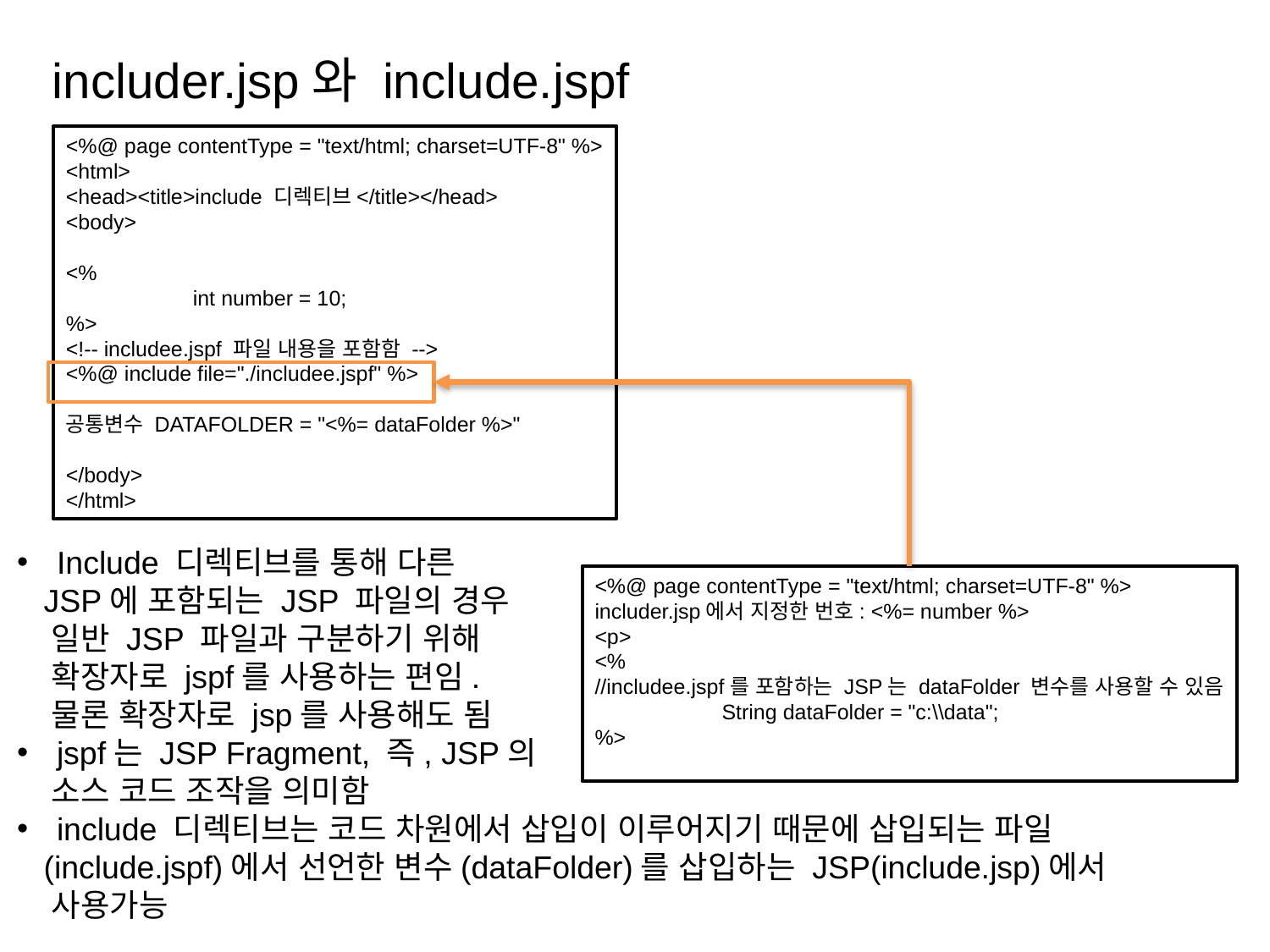

# includer.jsp와 include.jspf
<%@ page contentType = "text/html; charset=UTF-8" %>
<html>
<head><title>include 디렉티브</title></head>
<body>

<%
	int number = 10;
%>
<!-- includee.jspf 파일 내용을 포함함 -->
<%@ include file="./includee.jspf" %>

공통변수 DATAFOLDER = "<%= dataFolder %>"

</body>
</html>

Include 디렉티브를 통해 다른
   JSP에 포함되는 JSP 파일의 경우
   일반 JSP 파일과 구분하기 위해
   확장자로 jspf를 사용하는 편임.
   물론 확장자로 jsp를 사용해도 됨
jspf는 JSP Fragment, 즉, JSP의
   소스 코드 조작을 의미함
include 디렉티브는 코드 차원에서 삽입이 이루어지기 때문에 삽입되는 파일
   (include.jspf)에서 선언한 변수(dataFolder)를 삽입하는 JSP(include.jsp)에서
   사용가능
<%@ page contentType = "text/html; charset=UTF-8" %>
includer.jsp에서 지정한 번호: <%= number %>
<p>
<%
//includee.jspf를 포함하는 JSP는 dataFolder 변수를 사용할 수 있음
	String dataFolder = "c:\\data";
%>